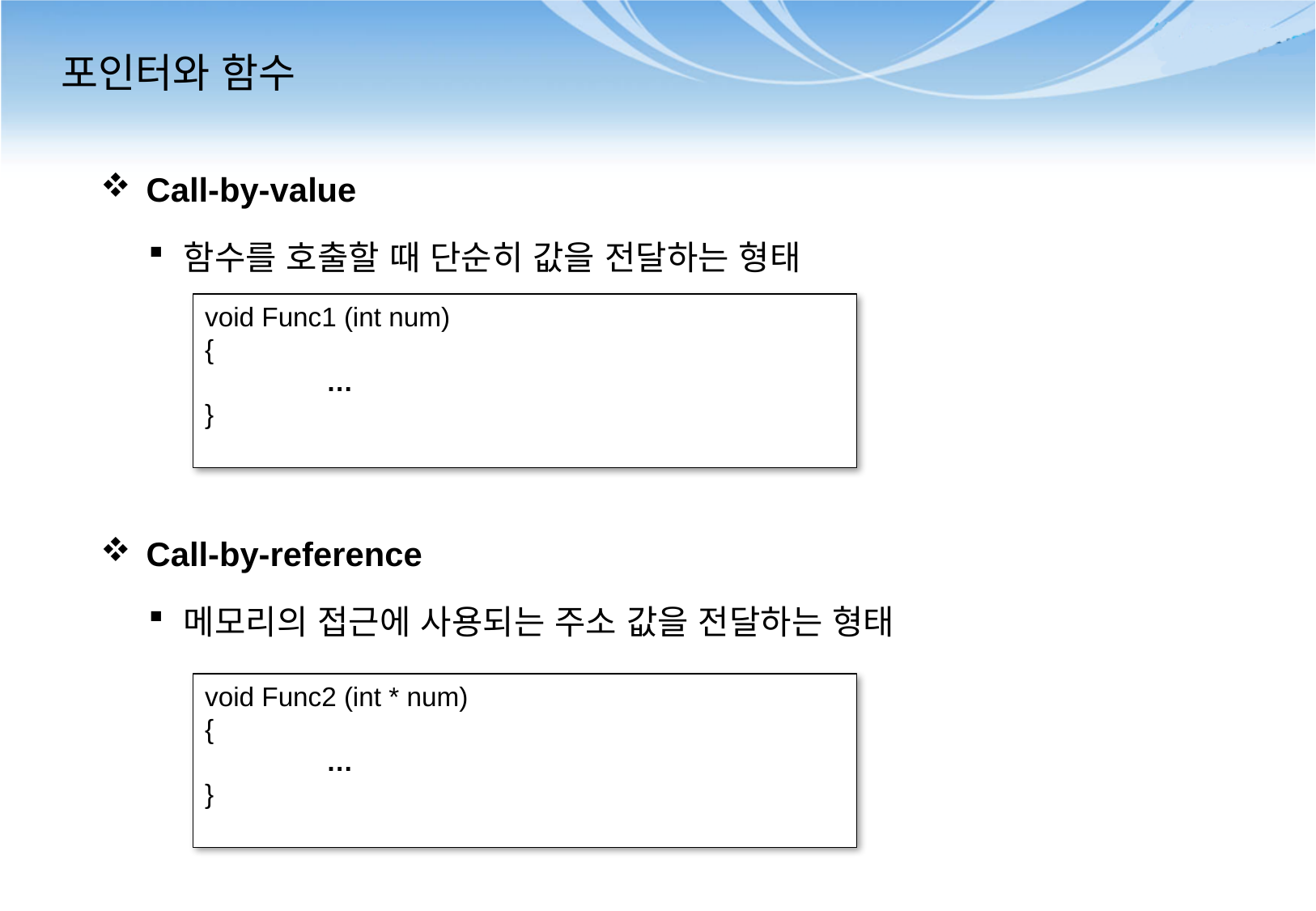

# 포인터와 함수
Call-by-value
함수를 호출할 때 단순히 값을 전달하는 형태

Call-by-reference
메모리의 접근에 사용되는 주소 값을 전달하는 형태

void Func1 (int num)
{
	…
}

void Func2 (int * num)
{
	…
}